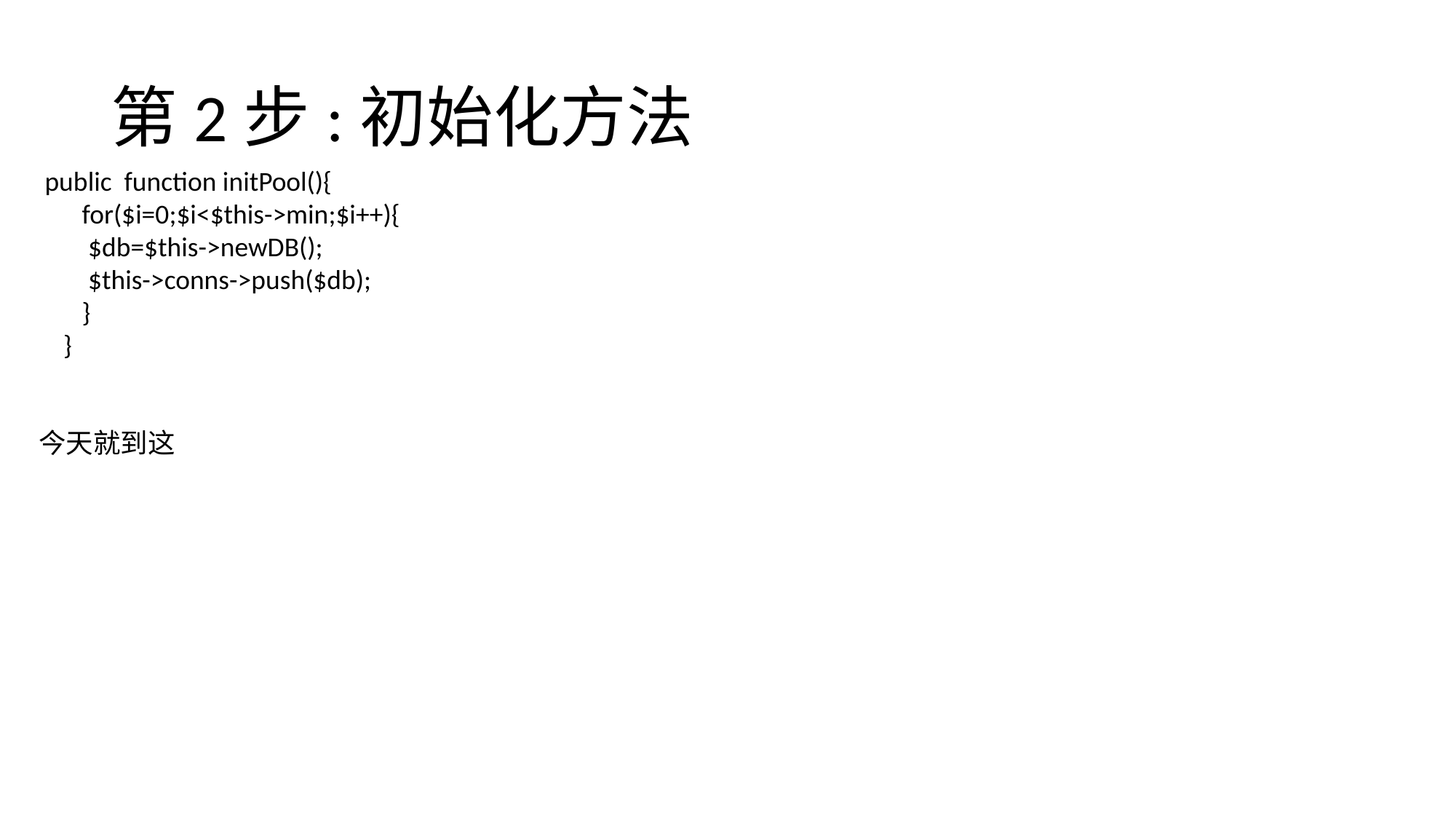

# 第2步:初始化方法
 public  function initPool(){
       for($i=0;$i<$this->min;$i++){
        $db=$this->newDB();
        $this->conns->push($db);
       }
    }

今天就到这